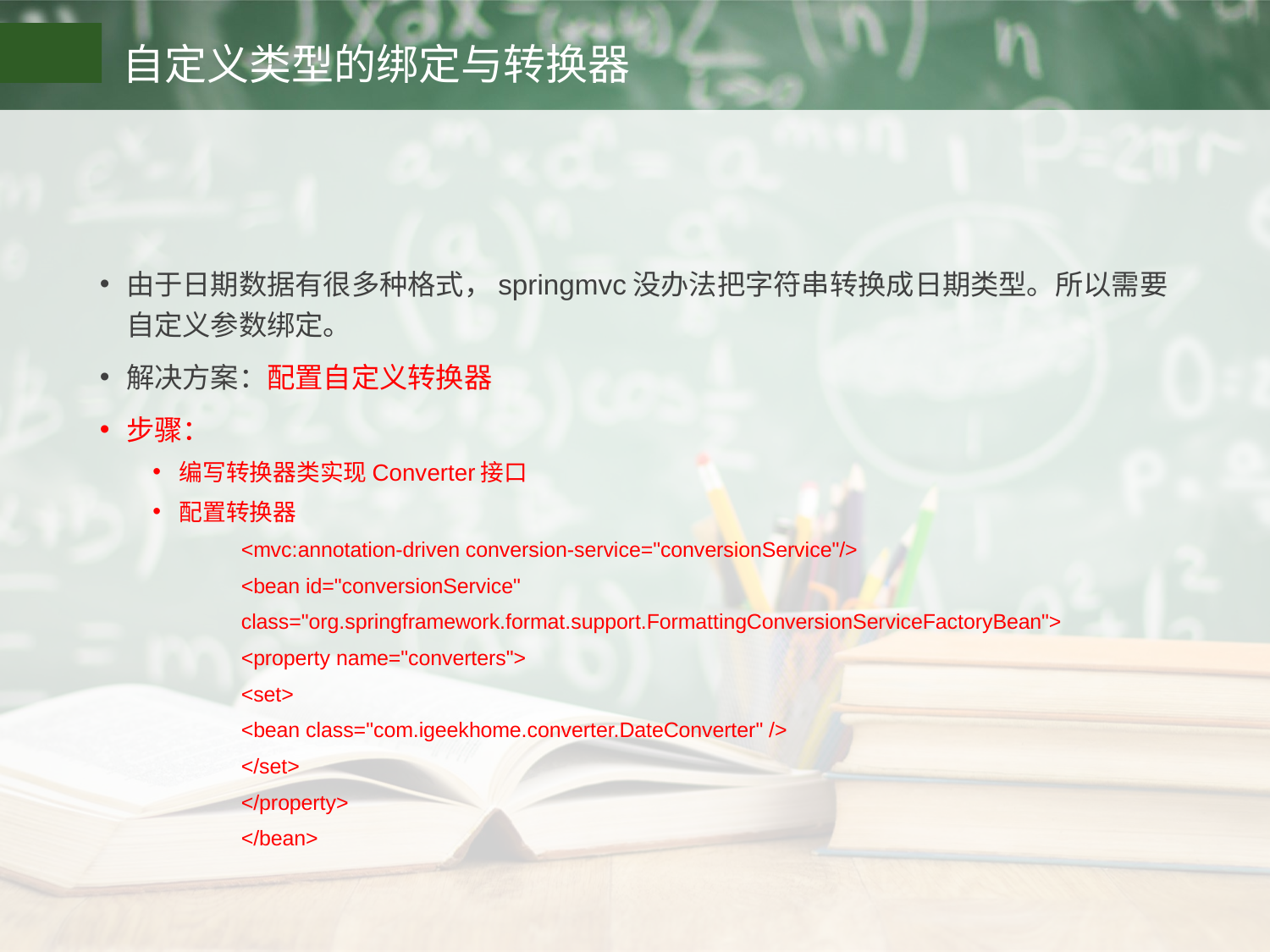

# 自定义类型的绑定与转换器
由于日期数据有很多种格式，springmvc没办法把字符串转换成日期类型。所以需要自定义参数绑定。
解决方案：配置自定义转换器
步骤：
编写转换器类实现Converter接口
配置转换器
<mvc:annotation-driven conversion-service="conversionService"/>
<bean id="conversionService"
class="org.springframework.format.support.FormattingConversionServiceFactoryBean">
		<property name="converters">
			<set>
				<bean class="com.igeekhome.converter.DateConverter" />
			</set>
		</property>
</bean>